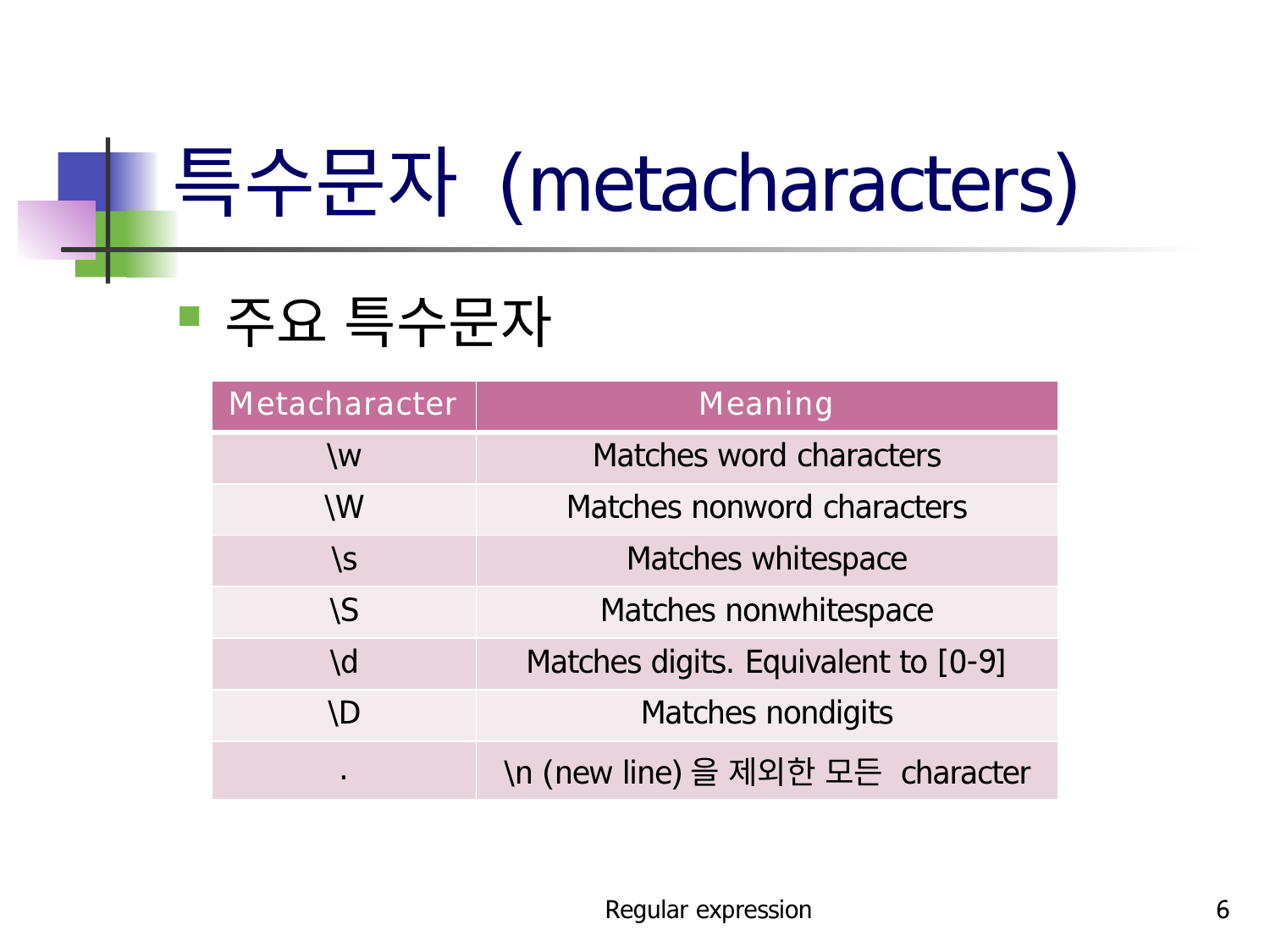

# 특수문자 (metacharacters)
주요 특수문자
| Metacharacter | Meaning |
| --- | --- |
| \w | Matches word characters |
| \W | Matches nonword characters |
| \s | Matches whitespace |
| \S | Matches nonwhitespace |
| \d | Matches digits. Equivalent to [0-9] |
| \D | Matches nondigits |
| . | \n (new line)을 제외한 모든 character |
Regular expression
6